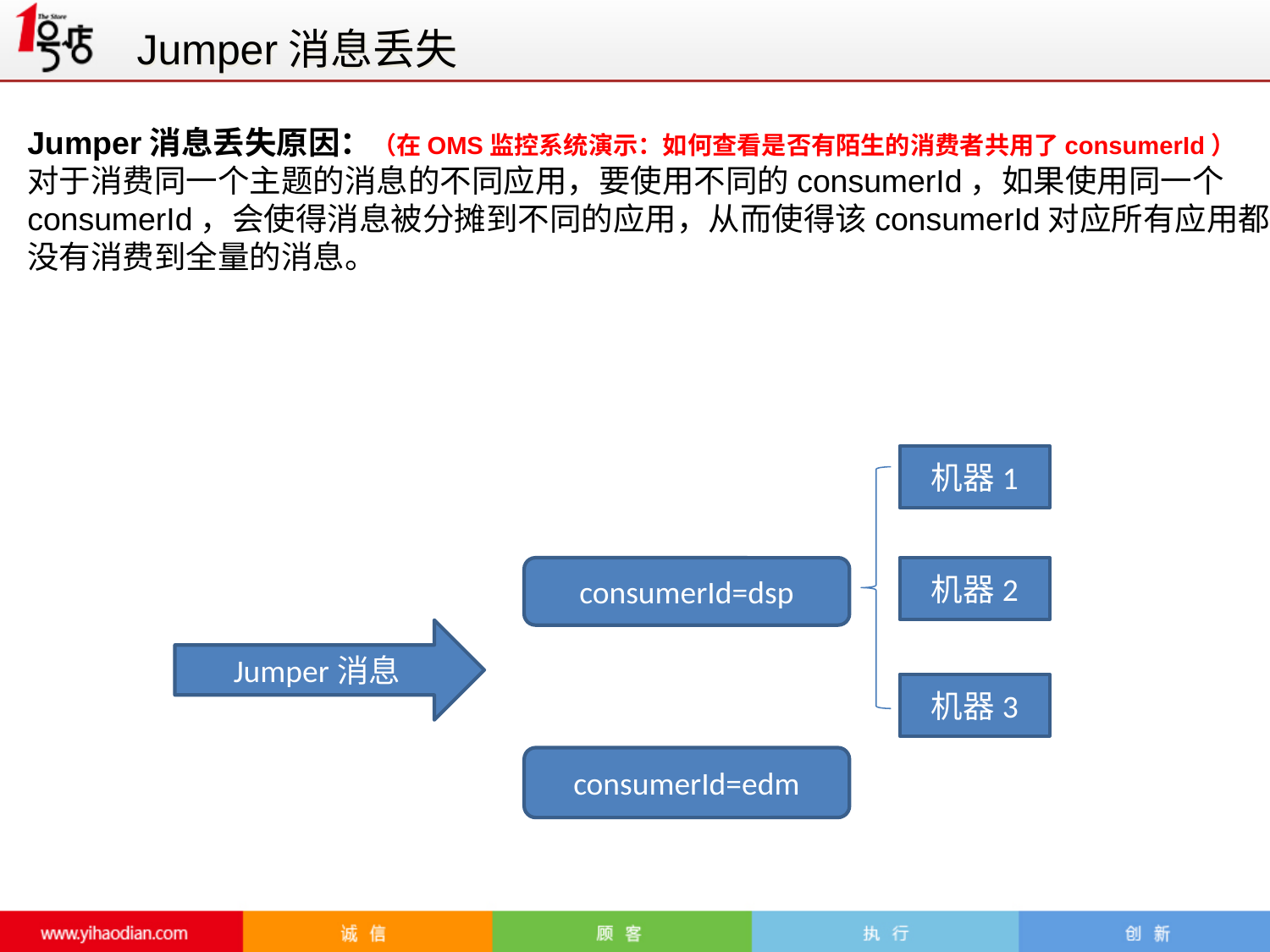

Jumper消息丢失
Jumper消息丢失原因：（在OMS监控系统演示：如何查看是否有陌生的消费者共用了consumerId）
对于消费同一个主题的消息的不同应用，要使用不同的consumerId，如果使用同一个consumerId，会使得消息被分摊到不同的应用，从而使得该consumerId对应所有应用都没有消费到全量的消息。
机器1

consumerId=dsp
机器2
Jumper消息
机器3
consumerId=edm